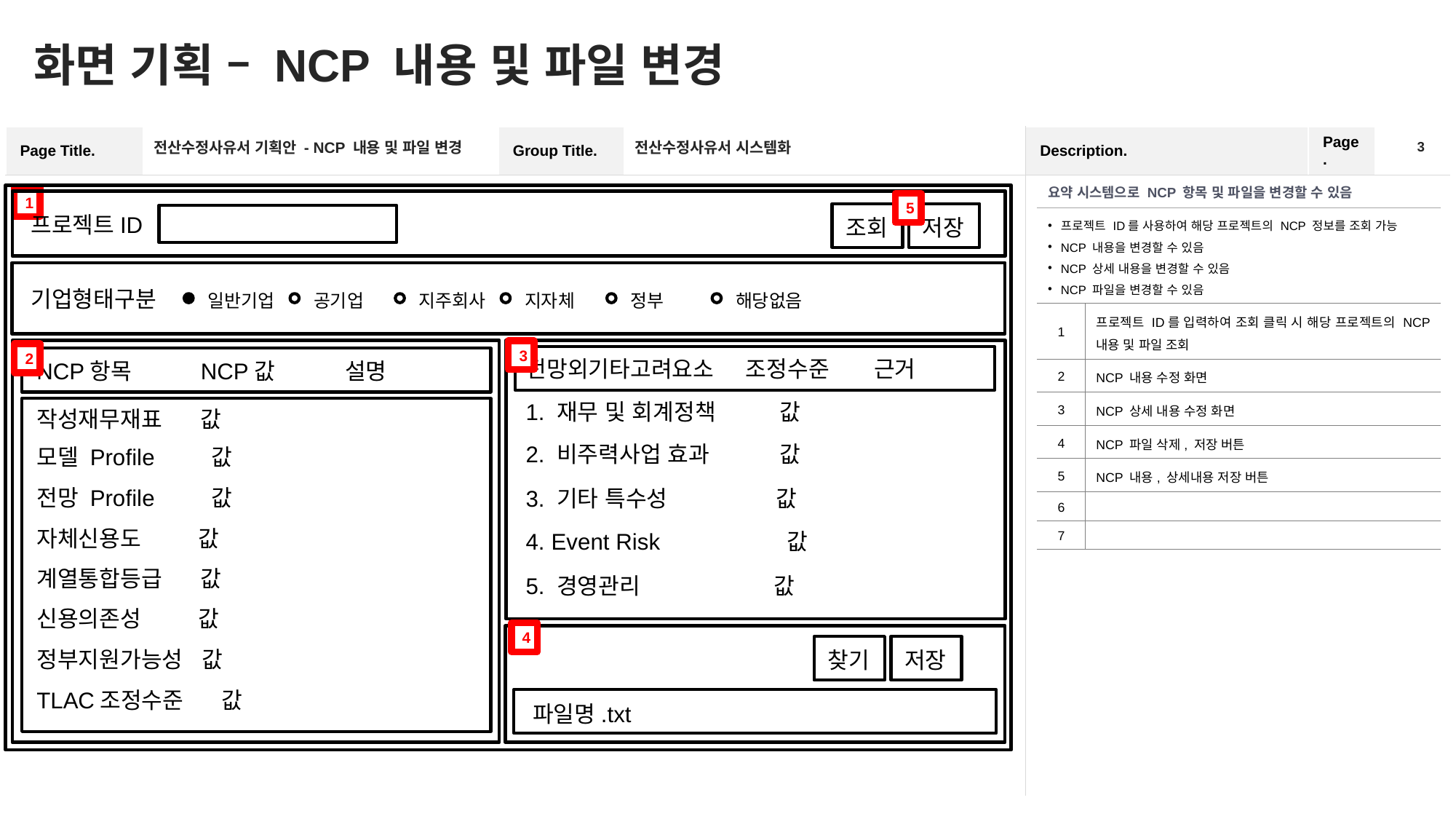

화면 기획 – NCP 내용 및 파일 변경
| Page Title. |  | Group Title. |  | Description. | Page. |  |
| --- | --- | --- | --- | --- | --- | --- |
|  |  |  |  |  |  |  |
3
전산수정사유서 기획안 - NCP 내용 및 파일 변경
전산수정사유서 시스템화
| 요약 시스템으로 NCP 항목 및 파일을 변경할 수 있음 |  |
| --- | --- |
| 프로젝트 ID를 사용하여 해당 프로젝트의 NCP 정보를 조회 가능 NCP 내용을 변경할 수 있음 NCP 상세 내용을 변경할 수 있음 NCP 파일을 변경할 수 있음 |  |
| 1 | 프로젝트 ID를 입력하여 조회 클릭 시 해당 프로젝트의 NCP 내용 및 파일 조회 |
| 2 | NCP 내용 수정 화면 |
| 3 | NCP 상세 내용 수정 화면 |
| 4 | NCP 파일 삭제, 저장 버튼 |
| 5 | NCP 내용, 상세내용 저장 버튼 |
| 6 |  |
| 7 |  |

프로젝트ID

조회
저장

기업형태구분
일반기업
공기업
지주회사
지자체
정부
해당없음

전망외기타고려요소     조정수준       근거
NCP항목          NCP값           설명
1. 재무 및 회계정책          값

작성재무재표      값
2. 비주력사업 효과           값
모델 Profile        값
전망 Profile        값
3. 기타 특수성                 값
자체신용도         값
4. Event Risk                   값
계열통합등급      값
5. 경영관리                     값
신용의존성         값

정부지원가능성   값
찾기
저장
TLAC조정수준      값

파일명.txt
1
5
3
2
4